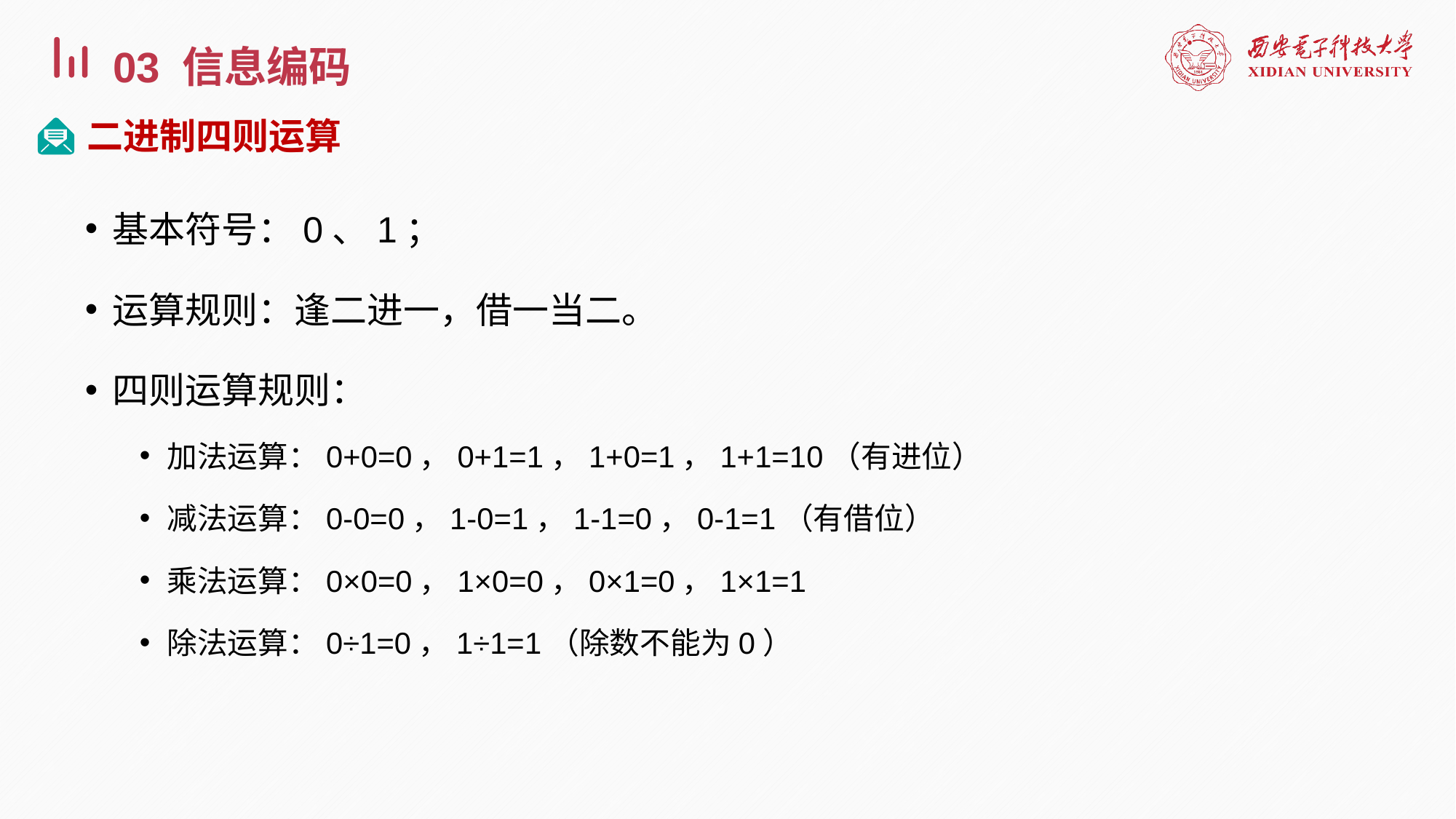

03 信息编码
二进制四则运算

基本符号：0、1；
运算规则：逢二进一，借一当二。
四则运算规则：
加法运算：0+0=0，0+1=1，1+0=1，1+1=10（有进位）
减法运算：0-0=0，1-0=1，1-1=0，0-1=1（有借位）
乘法运算：0×0=0，1×0=0，0×1=0，1×1=1
除法运算：0÷1=0，1÷1=1（除数不能为0）